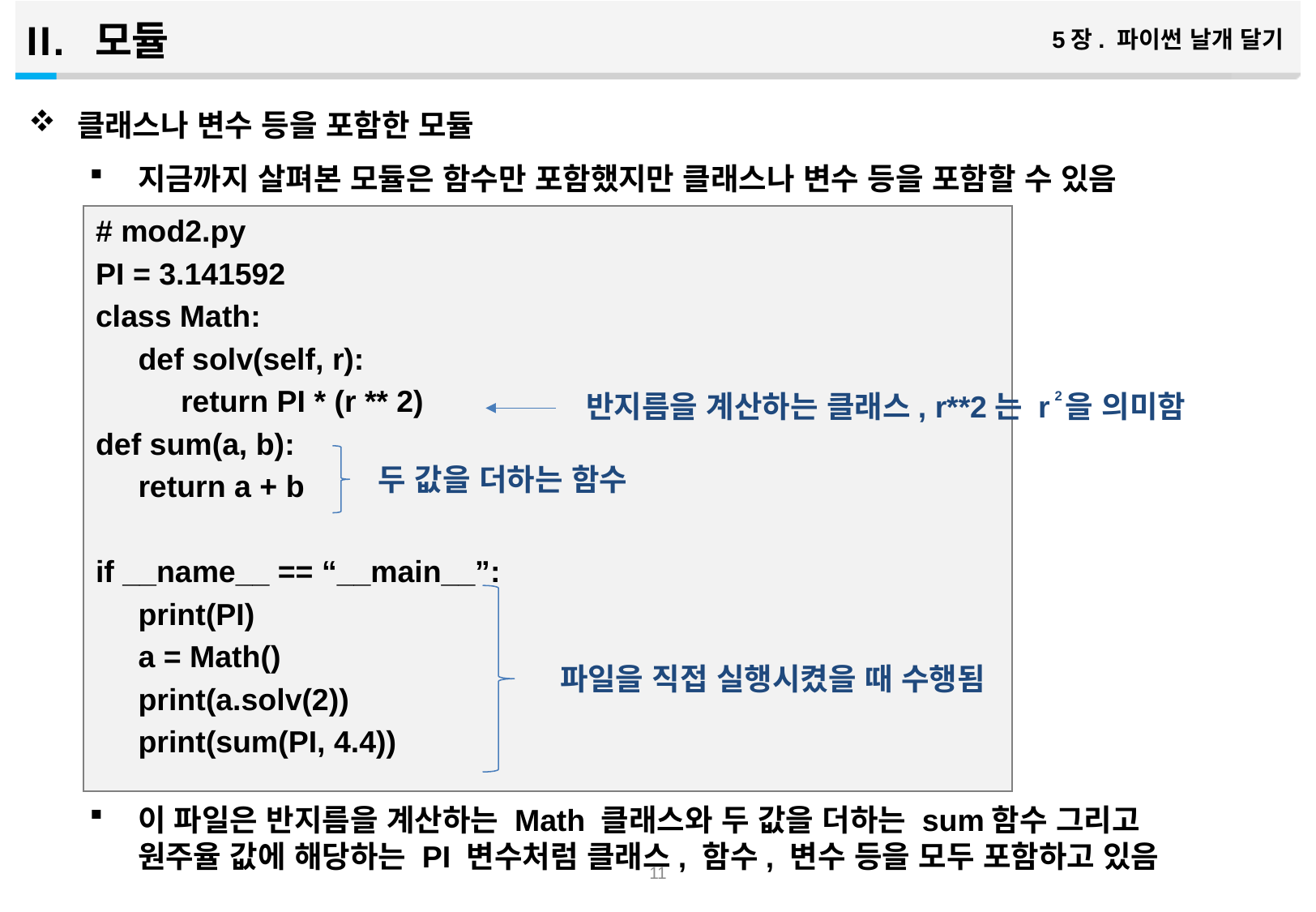

모듈
5장. 파이썬 날개 달기
클래스나 변수 등을 포함한 모듈
지금까지 살펴본 모듈은 함수만 포함했지만 클래스나 변수 등을 포함할 수 있음

이 파일은 반지름을 계산하는 Math 클래스와 두 값을 더하는 sum함수 그리고         원주율 값에 해당하는 PI 변수처럼 클래스, 함수, 변수 등을 모두 포함하고 있음
# mod2.py
PI = 3.141592
class Math:
     def solv(self, r):
          return PI * (r ** 2)
def sum(a, b):
     return a + b

if __name__ == “__main__”:
     print(PI)
     a = Math()
     print(a.solv(2))
     print(sum(PI, 4.4))
반지름을 계산하는 클래스, r**2는 r 을 의미함
2

두 값을 더하는 함수

파일을 직접 실행시켰을 때 수행됨
11